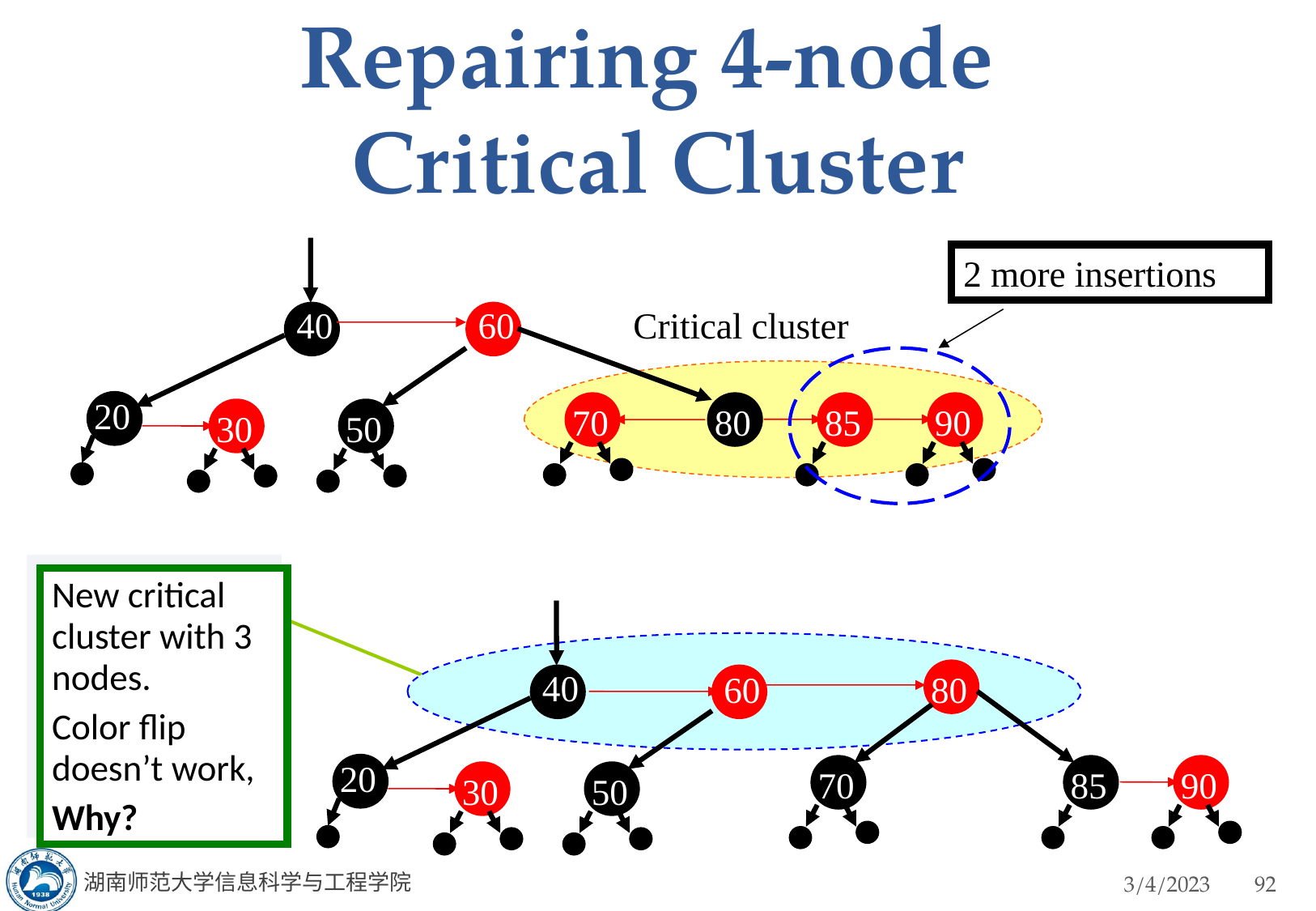

# Repairing 4-node Critical Cluster

2 more insertions
40

60
Critical cluster

20

70

80
85
90

30

50

New critical cluster with 3 nodes.
Color flip doesn’t work,
Why?

40

60
80

20

70

85

90

30

50

湖南师范大学信息科学与工程学院
3/4/2023
92